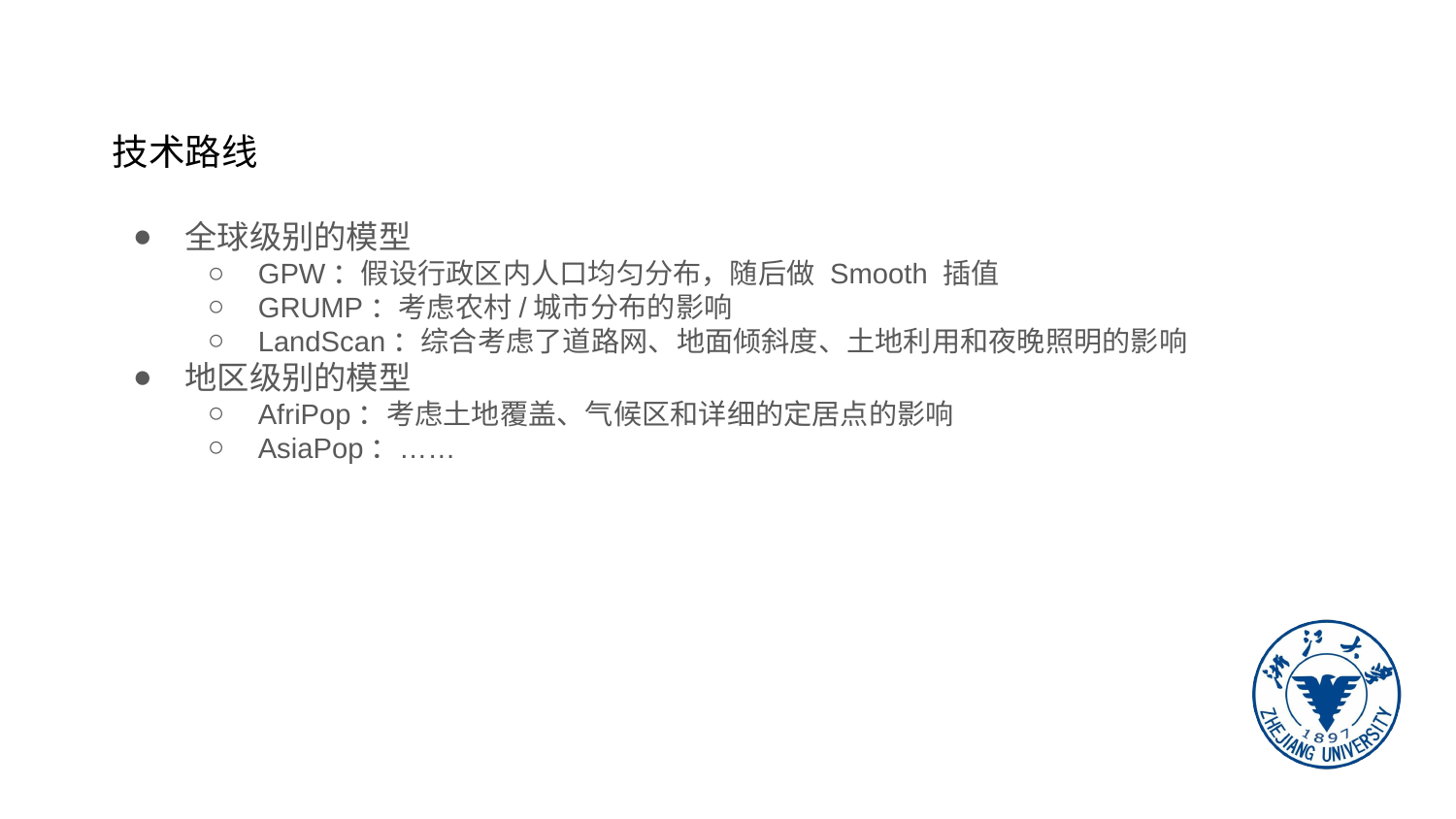

技术路线

全球级别的模型
GPW：假设行政区内人口均匀分布，随后做 Smooth 插值
GRUMP：考虑农村/城市分布的影响
LandScan：综合考虑了道路网、地面倾斜度、土地利用和夜晚照明的影响
地区级别的模型
AfriPop：考虑土地覆盖、气候区和详细的定居点的影响
AsiaPop：……